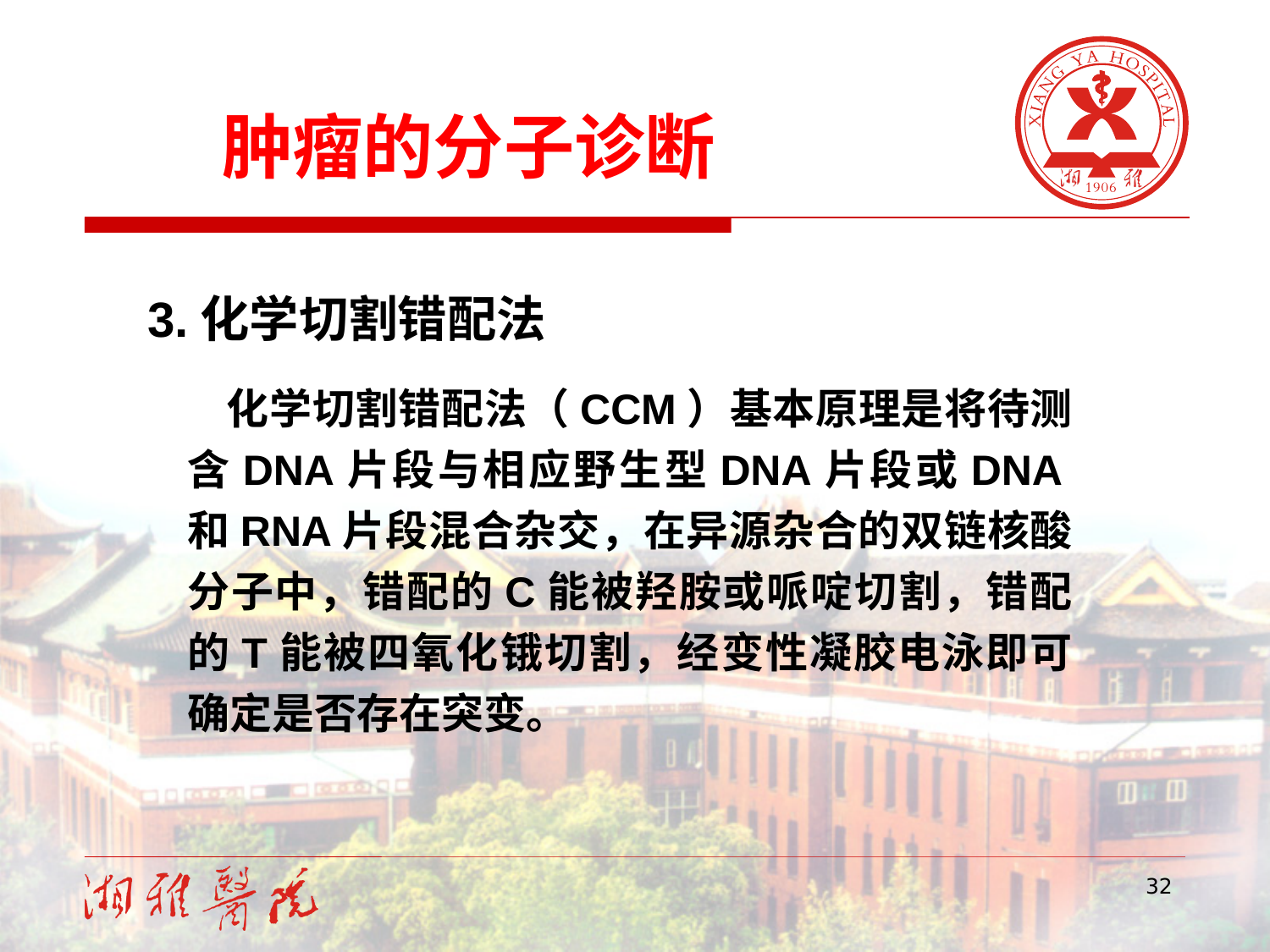

肿瘤的分子诊断
3.化学切割错配法
    化学切割错配法（CCM）基本原理是将待测含DNA片段与相应野生型DNA片段或DNA和RNA片段混合杂交，在异源杂合的双链核酸分子中，错配的C能被羟胺或哌啶切割，错配的T能被四氧化锇切割，经变性凝胶电泳即可确定是否存在突变。
32